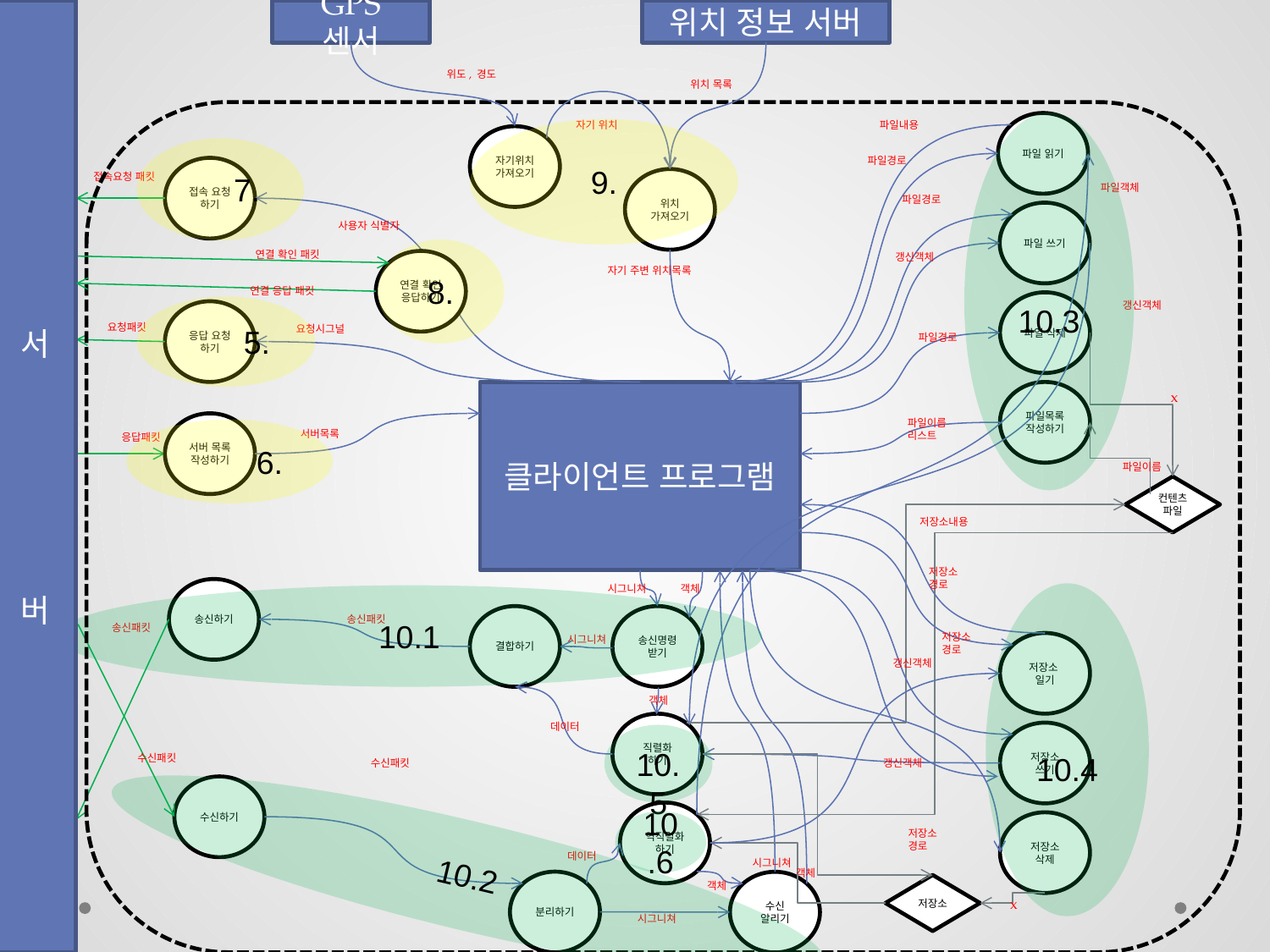

서

버

        10.3
파일내용
파일 읽기
      7.
파일경로
접속 요청
하기
접속요청 패킷
파일객체
파일경로
파일 쓰기
사용자 식별자
갱신객체
파일 삭제
갱신객체
       5.
응답 요청
하기
요청패킷
요청시그널
파일경로
클라이언트 프로그램
파일목록
작성하기
x
파일이름
리스트
서버 목록
작성하기
         6.
서버목록
응답패킷
파일이름
컨텐츠
파일
저장소내용
저장소
경로
시그니쳐
객체
송신하기
         10.4
10.1
송신패킷
결합하기
송신명령
받기
송신패킷
저장소
경로
시그니쳐
저장소
일기
갱신객체
객체
직렬화
하기
데이터
저장소
쓰기
 10.5
수신패킷
갱신객체
수신패킷
수신하기
역직렬화
하기
 10.6

저장소
삭제
저장소
경로
데이터
시그니쳐
객체
분리하기
수신
알리기
객체
저장소
x
시그니쳐
GPS 센서
위치 정보 서버
위도, 경도
위치 목록
자기 위치
자기위치 가져오기
위치
가져오기
자기 주변 위치목록
10.2
9.
8.
연결 확인 패킷
연결 확인 응답하기
연결 응답 패킷